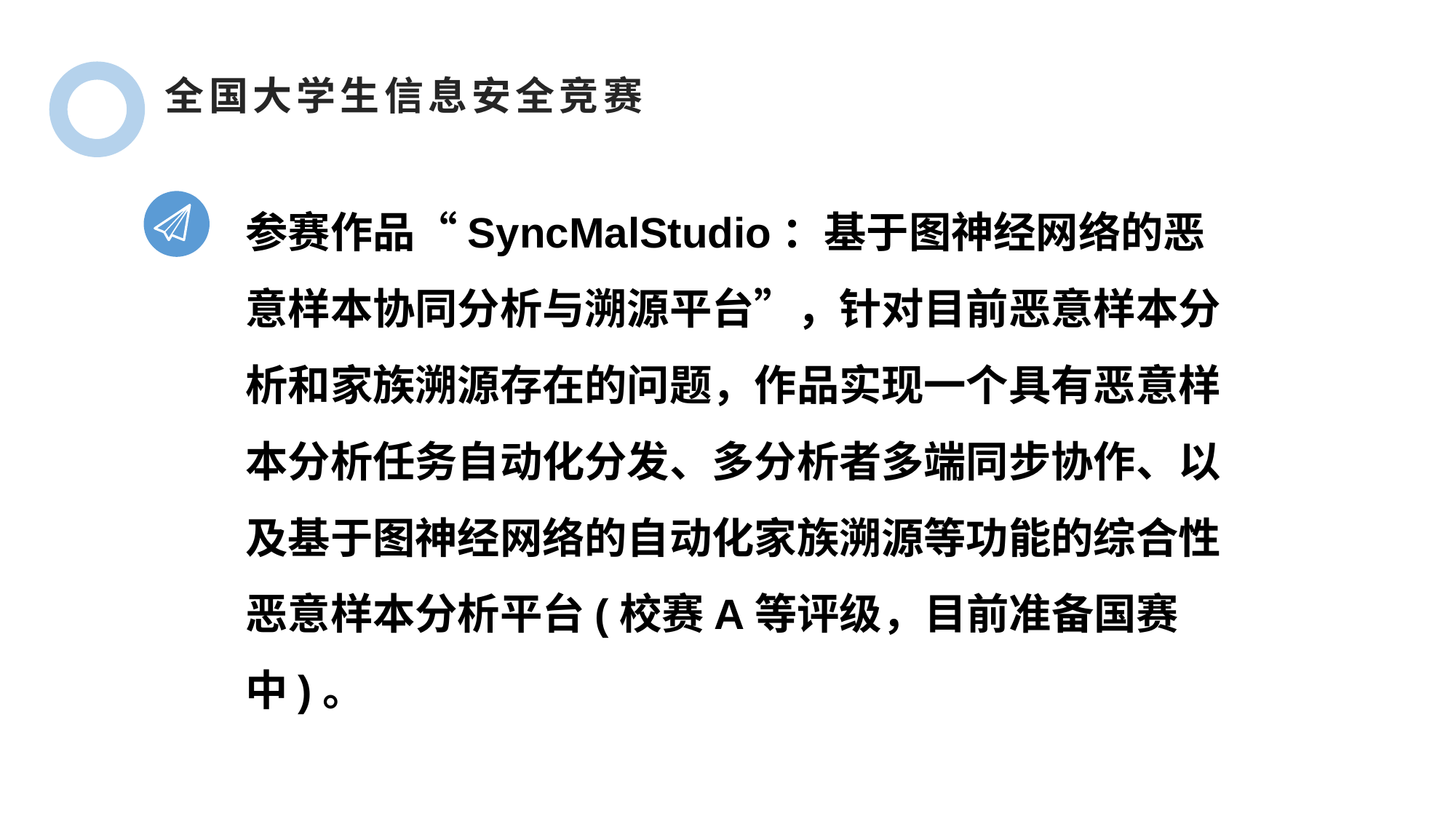

全国大学生信息安全竞赛

参赛作品“SyncMalStudio：基于图神经网络的恶意样本协同分析与溯源平台”，针对目前恶意样本分析和家族溯源存在的问题，作品实现一个具有恶意样本分析任务自动化分发、多分析者多端同步协作、以及基于图神经网络的自动化家族溯源等功能的综合性恶意样本分析平台(校赛A等评级，目前准备国赛中)。